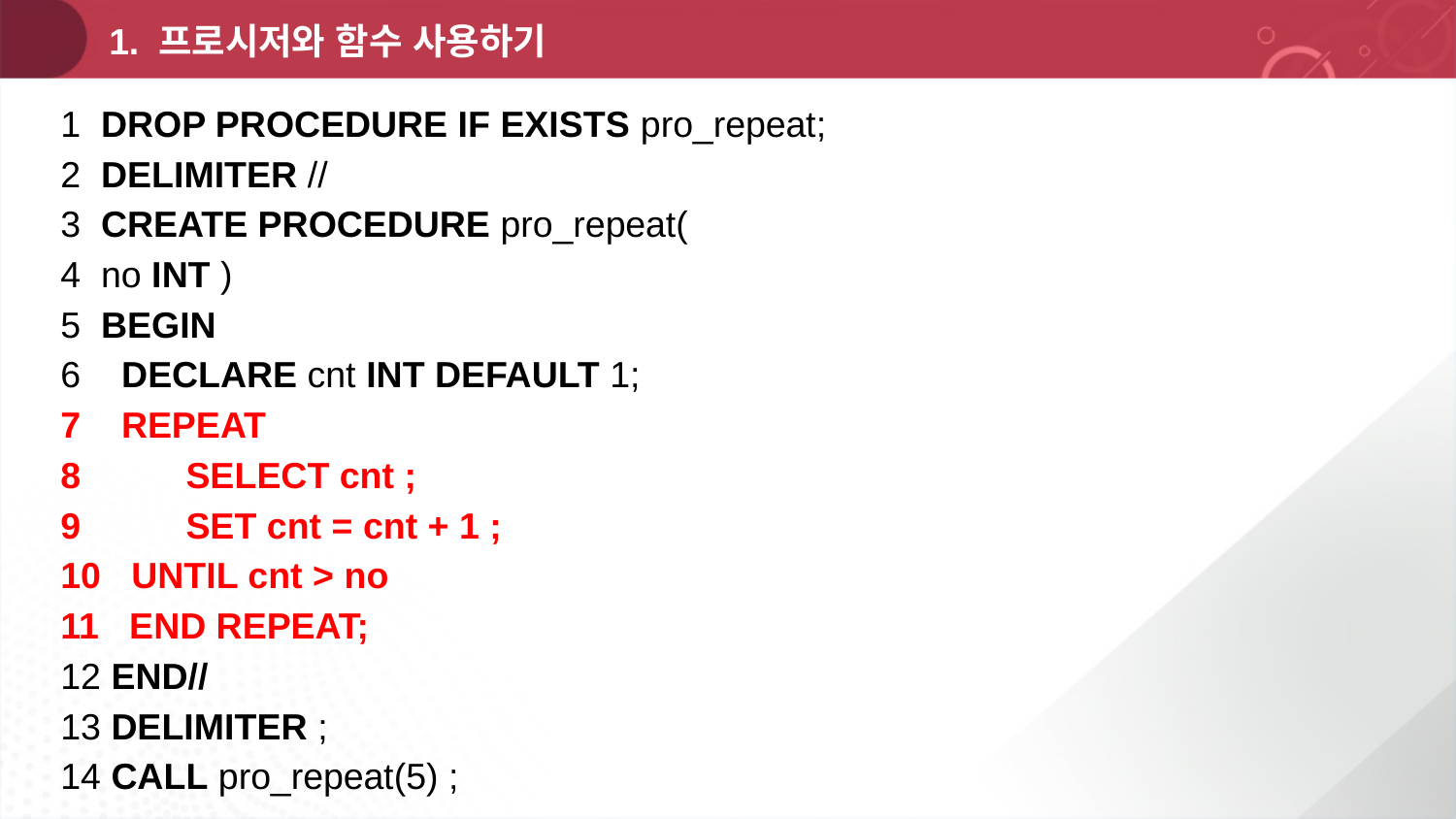

1. 프로시저와 함수 사용하기
1  DROP PROCEDURE IF EXISTS pro_repeat;
2  DELIMITER //
3  CREATE PROCEDURE pro_repeat(
4  no INT )
5  BEGIN
6    DECLARE cnt INT DEFAULT 1;
7    REPEAT
8	SELECT cnt ;
9	SET cnt = cnt + 1 ;
10   UNTIL cnt > no
11   END REPEAT;
12 END//
13 DELIMITER ;
14 CALL pro_repeat(5) ;